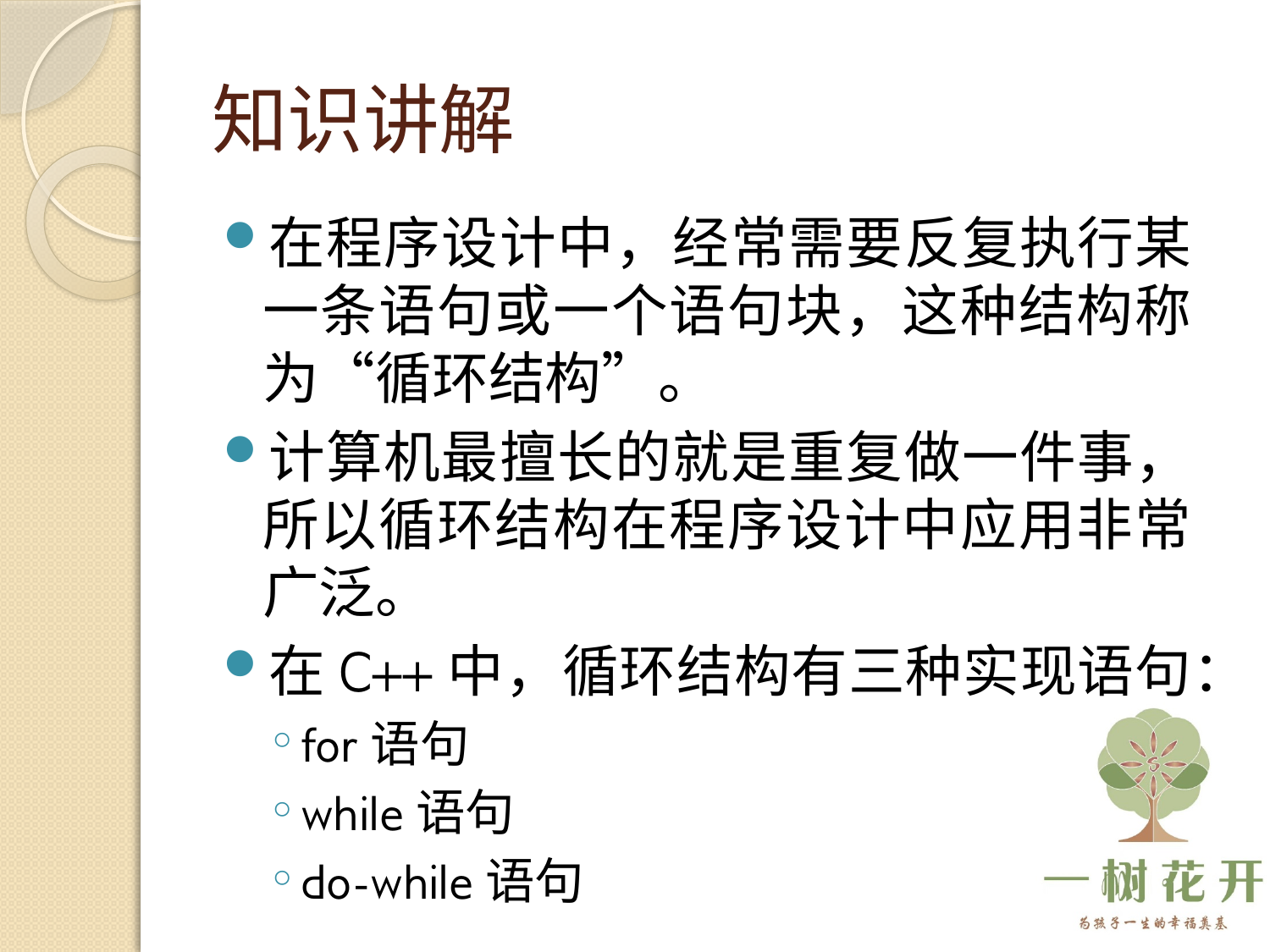

# 知识讲解
在程序设计中，经常需要反复执行某一条语句或一个语句块，这种结构称为“循环结构”。
计算机最擅长的就是重复做一件事，所以循环结构在程序设计中应用非常广泛。
在C++中，循环结构有三种实现语句：
for语句
while语句
do-while语句